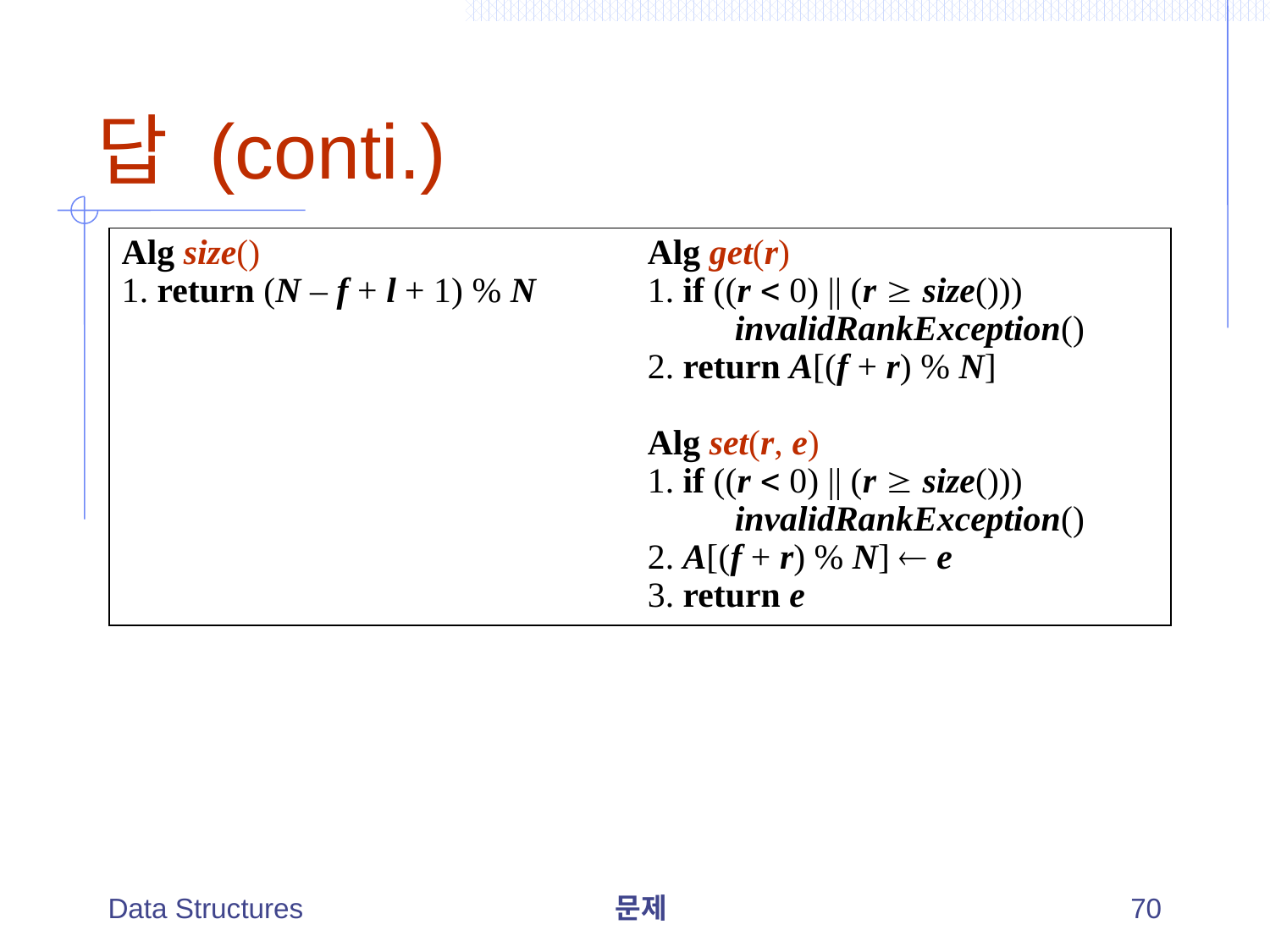

# 답 (conti.)
Alg get(r)
1. if ((r < 0) || (r ≥ size()))
		invalidRankException()
2. return A[(f + r) % N]

Alg set(r, e)
1. if ((r < 0) || (r ≥ size()))
		invalidRankException()
2. A[(f + r) % N] ← e
3. return e

Alg size()
1. return (N – f + l + 1) % N
Data Structures
문제
70